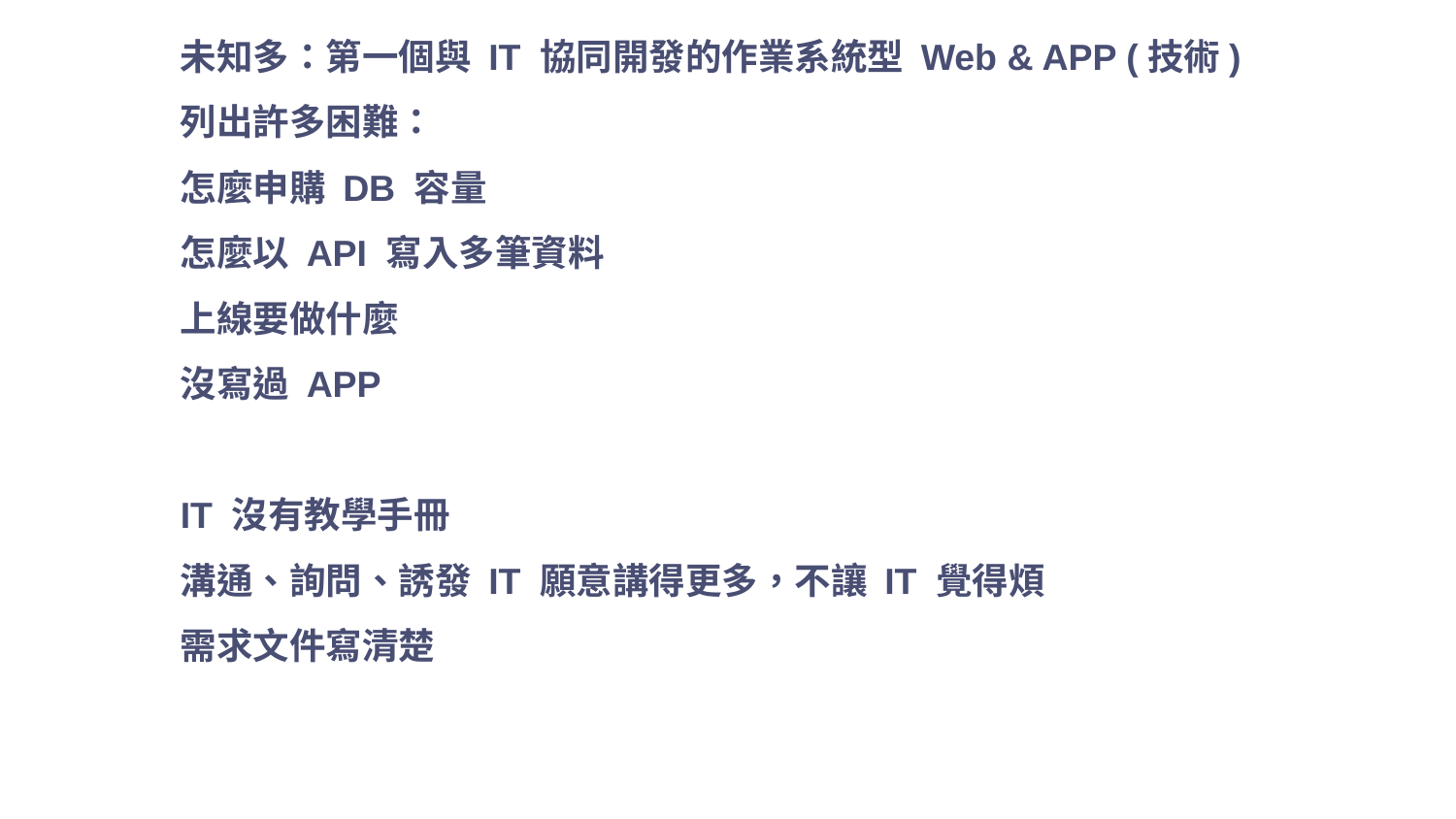

未知多：第一個與 IT 協同開發的作業系統型 Web & APP (技術)
列出許多困難：
怎麼申購 DB 容量
怎麼以 API 寫入多筆資料
上線要做什麼
沒寫過 APP

IT 沒有教學手冊
溝通、詢問、誘發 IT 願意講得更多，不讓 IT 覺得煩
需求文件寫清楚